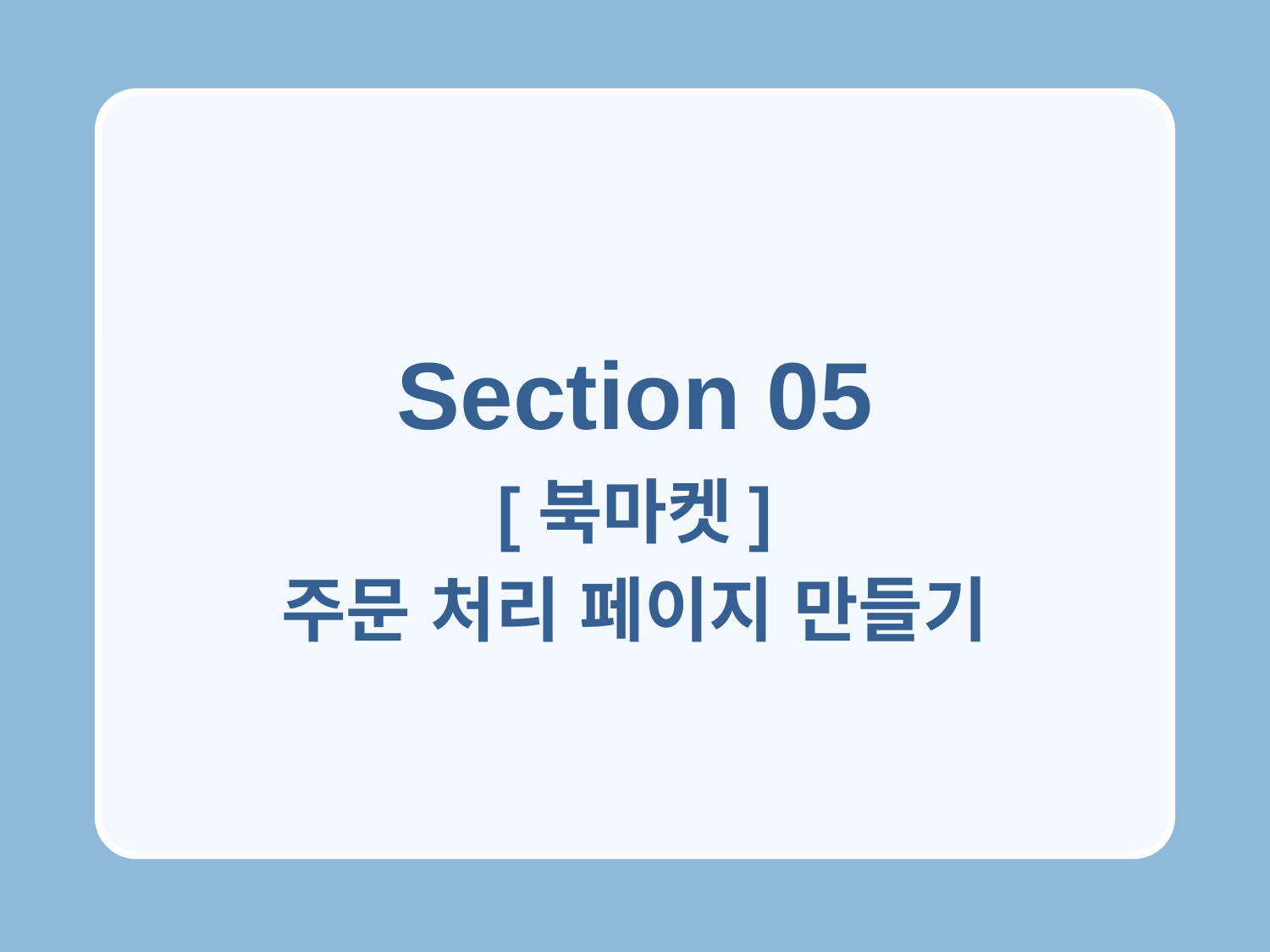

Section 05
[북마켓]
주문 처리 페이지 만들기